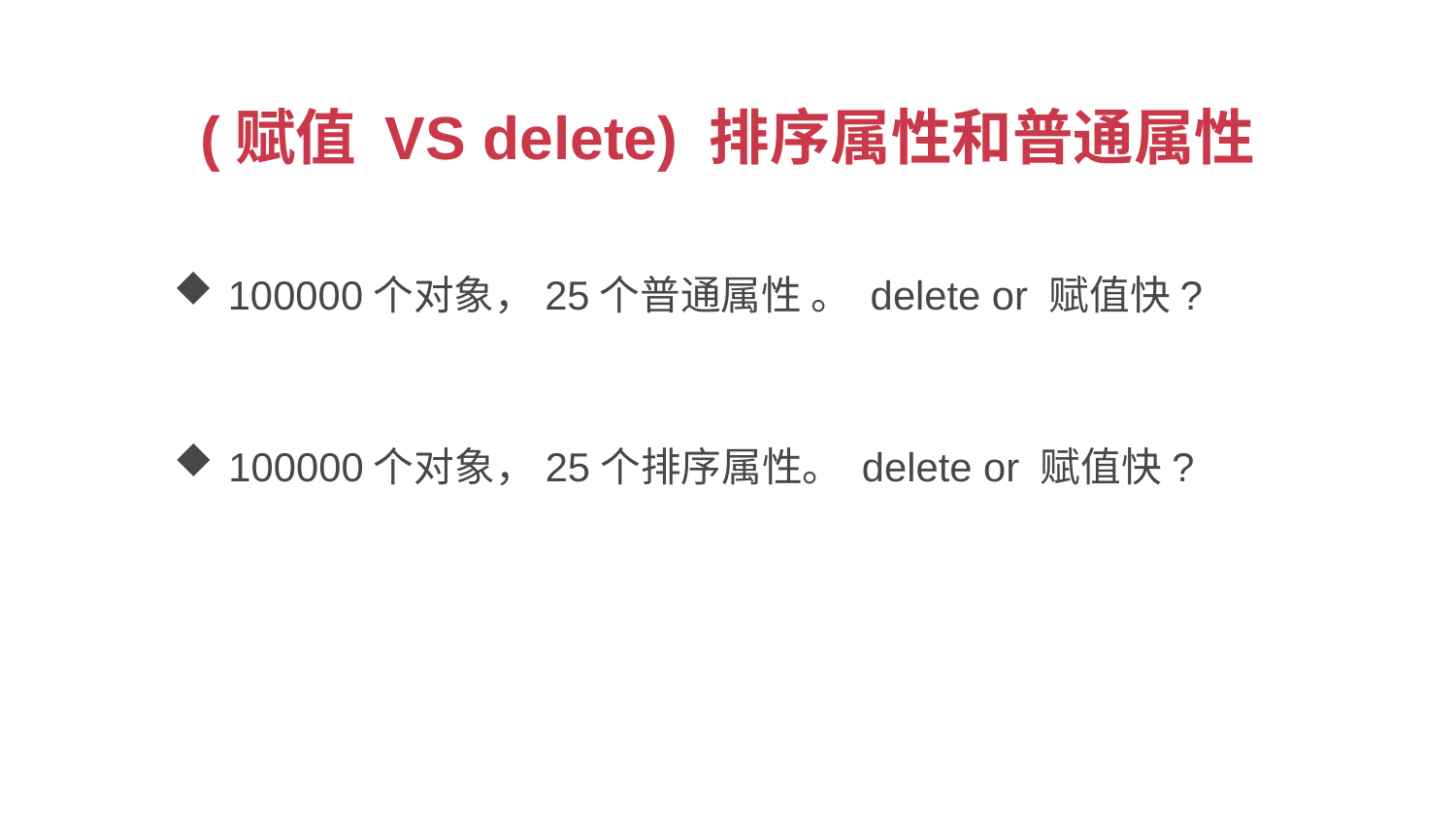

(赋值 VS delete) 排序属性和普通属性
100000个对象，25个普通属性 。 delete or 赋值快?
100000个对象，25个排序属性。 delete or 赋值快?